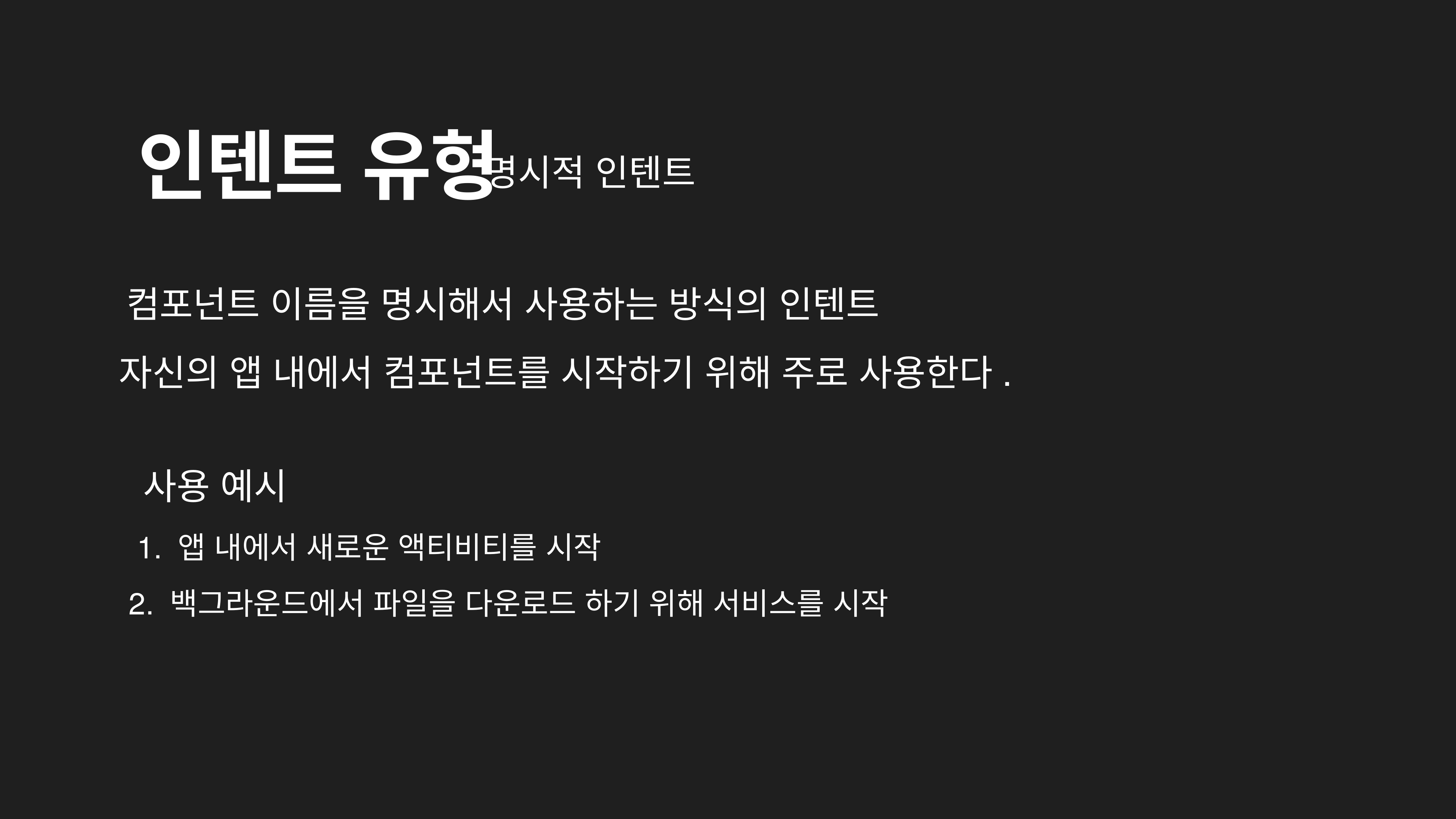

# 인텐트 유형
명시적 인텐트
컴포넌트 이름을 명시해서 사용하는 방식의 인텐트
자신의 앱 내에서 컴포넌트를 시작하기 위해 주로 사용한다.
사용 예시
1. 앱 내에서 새로운 액티비티를 시작
2. 백그라운드에서 파일을 다운로드 하기 위해 서비스를 시작